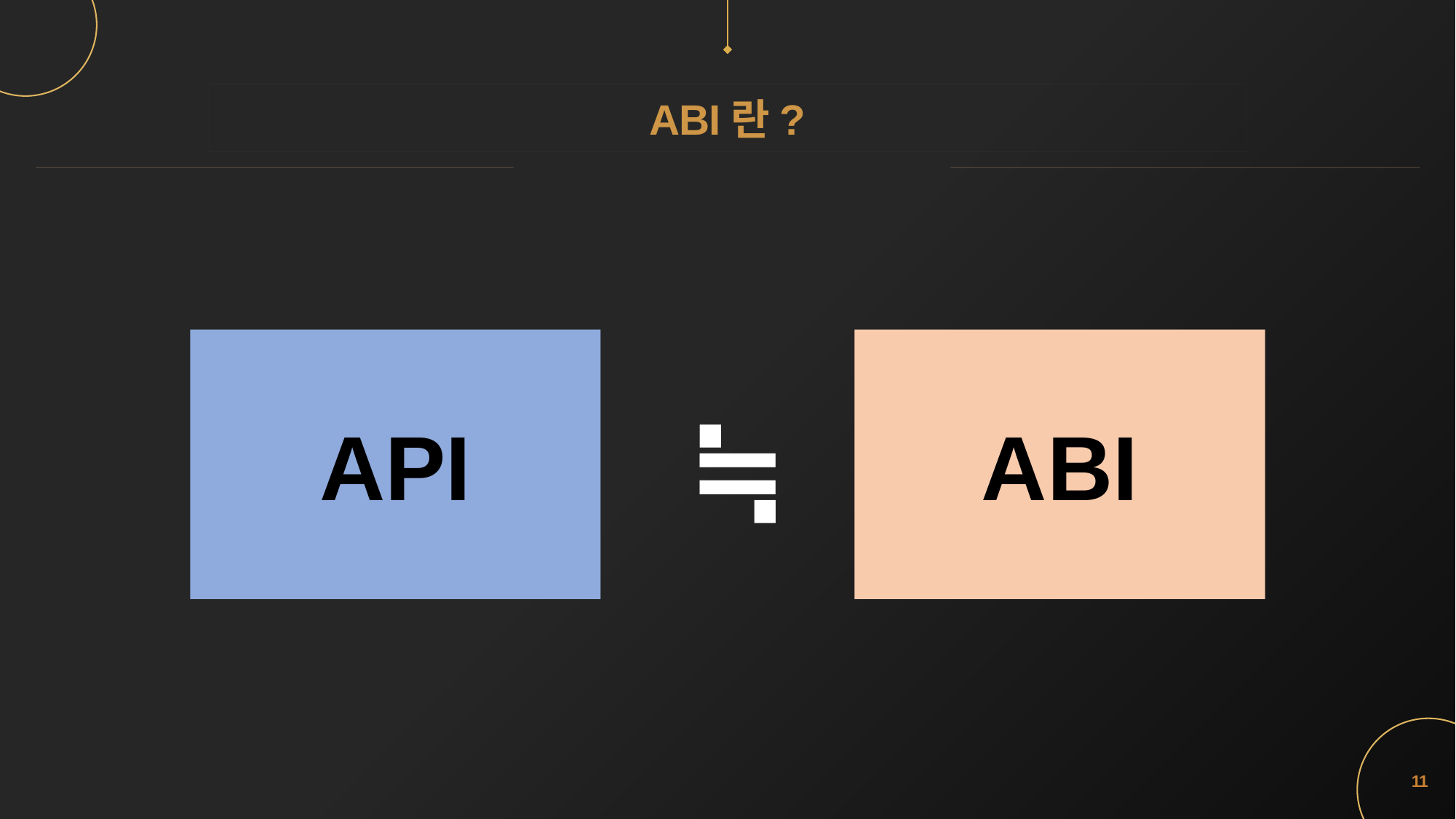

# ABI란?
레퍼런스                 |             게임 제작팀
ABI
API
≒
11